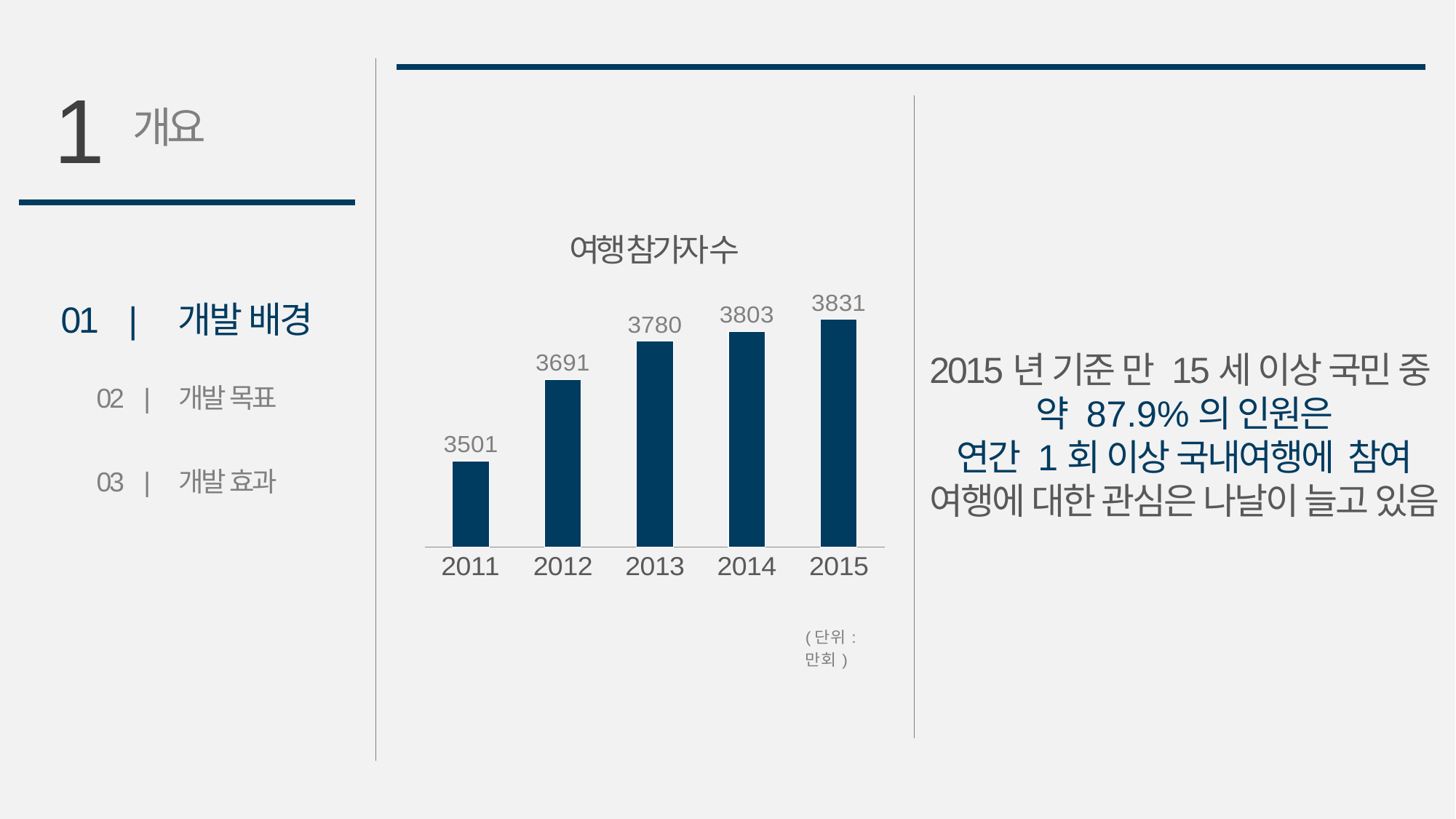

1
개요

### Chart: 여행 참가자 수

| Category | 여행경험률 |
|---|---|
| 2011 | 3501.0 |
| 2012 | 3691.0 |
| 2013 | 3780.0 |
| 2014 | 3803.0 |
| 2015 | 3831.0 |
01    |    개발 배경
2015년 기준 만 15세 이상 국민 중
약 87.9%의 인원은
연간 1회 이상 국내여행에  참여
여행에 대한 관심은 나날이 늘고 있음
02    |    개발 목표
03    |    개발 효과